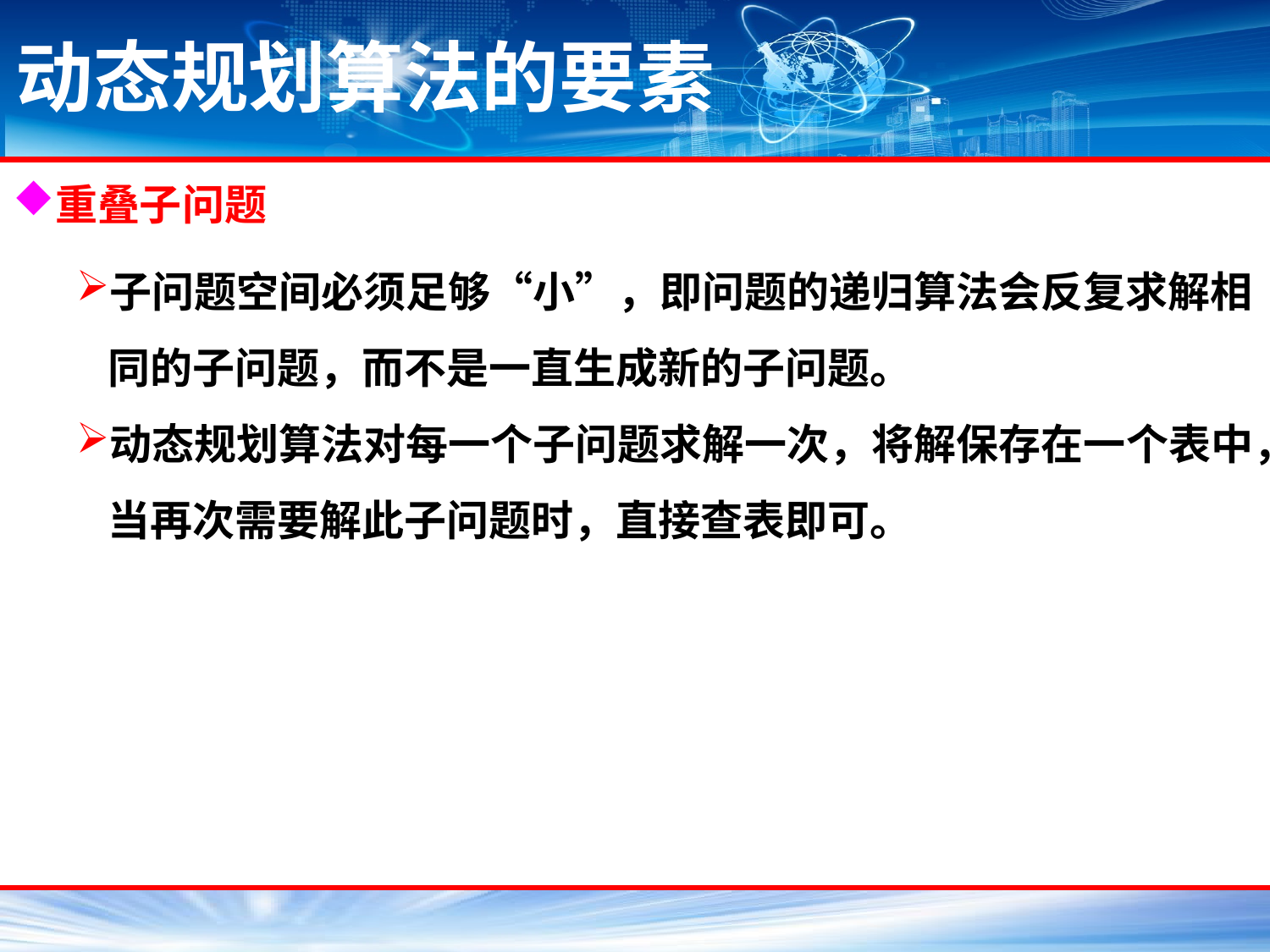

# 动态规划算法的要素
重叠子问题
子问题空间必须足够“小”，即问题的递归算法会反复求解相同的子问题，而不是一直生成新的子问题。
动态规划算法对每一个子问题求解一次，将解保存在一个表中，当再次需要解此子问题时，直接查表即可。